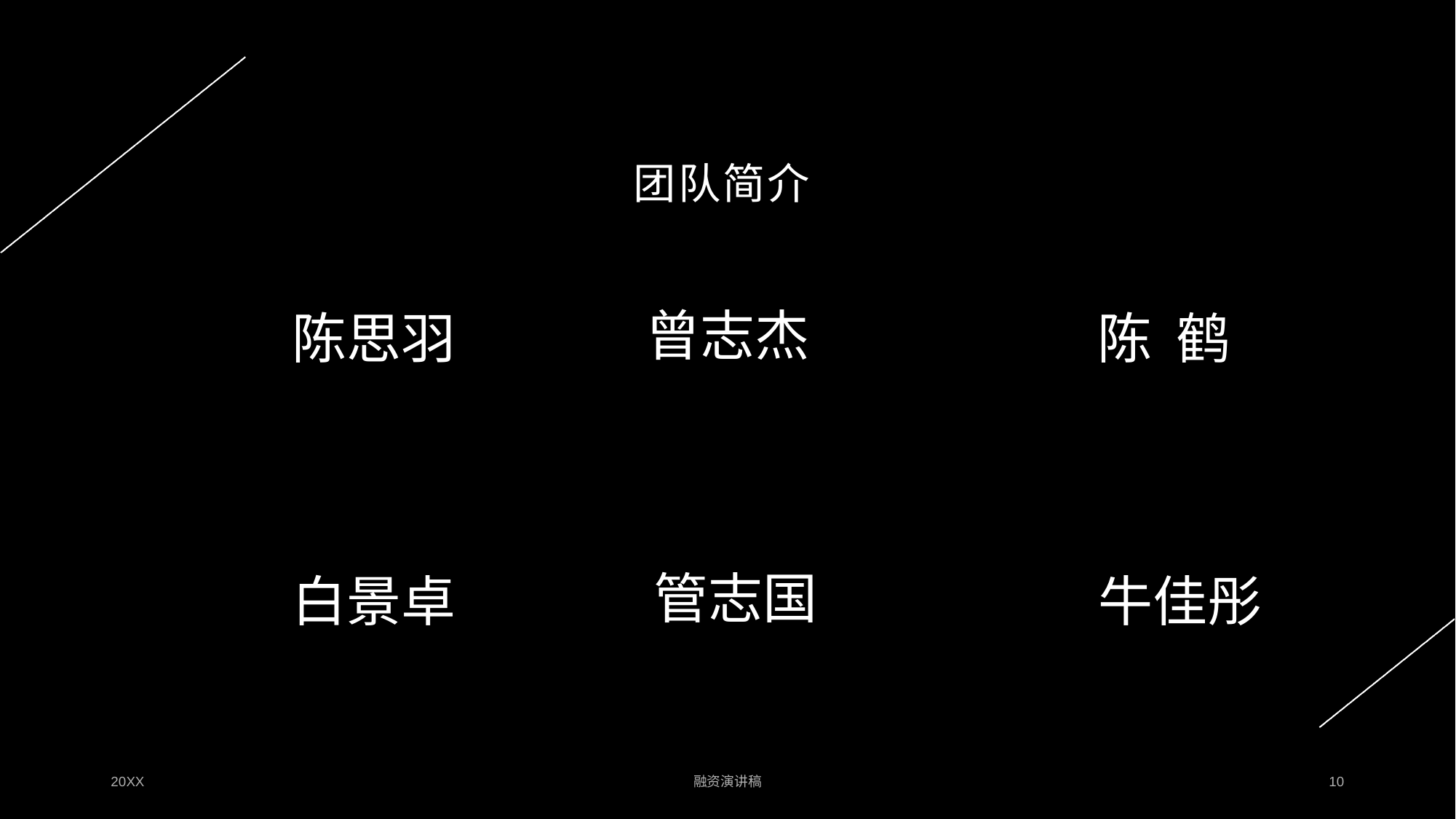

# 团队简介
曾志杰
陈思羽
陈  鹤
管志国
白景卓
牛佳彤
20XX
融资演讲稿
10